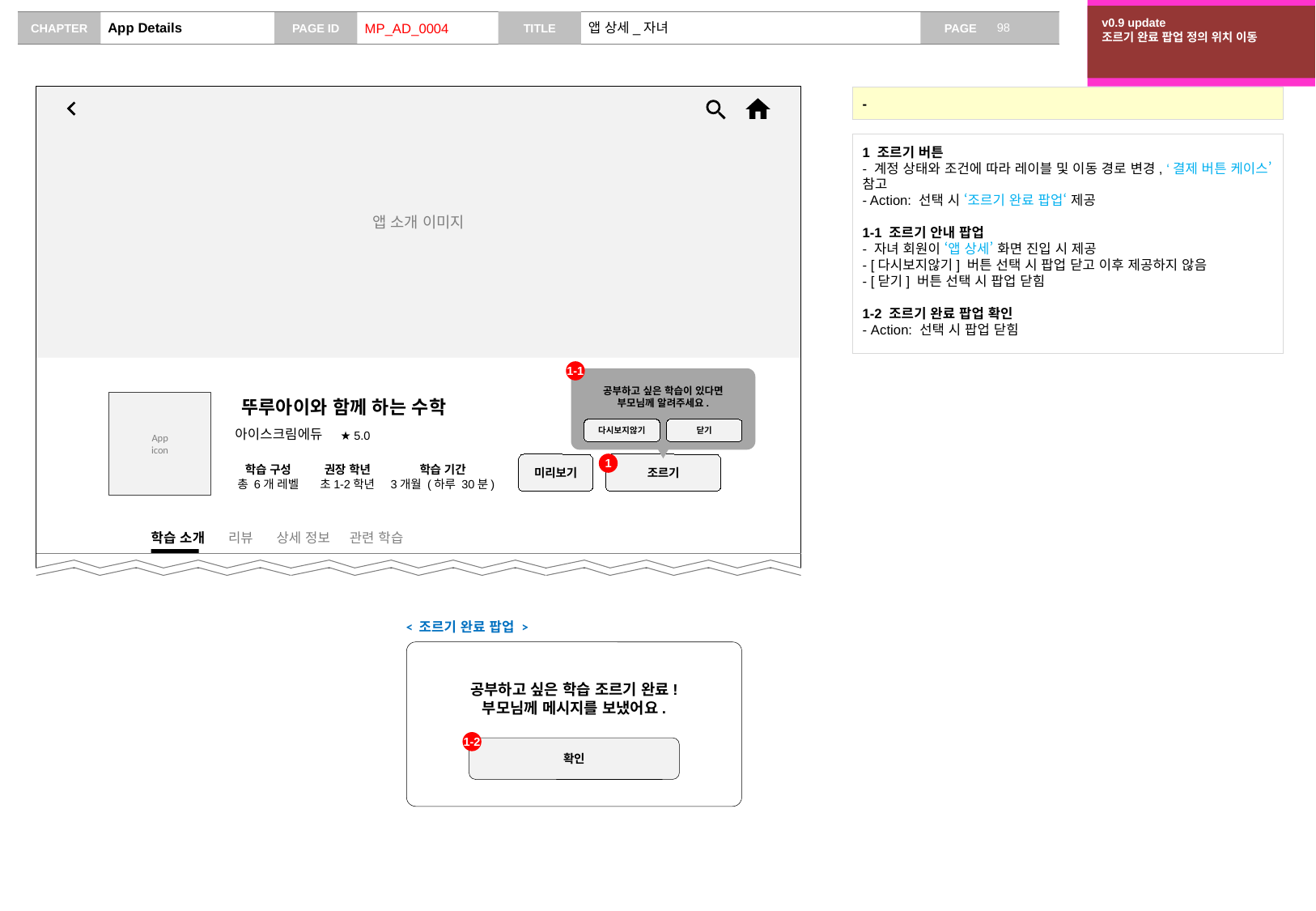

v0.7 update
앱 상세 화면 수정
계정 별 페이지 구분

v0.9 update
조르기 완료 팝업 정의 위치 이동

# App Details
MP_AD_0004
앱 상세_자녀
앱 소개 이미지

-

1 조르기 버튼
- 계정 상태와 조건에 따라 레이블 및 이동 경로 변경, ‘결제 버튼 케이스’ 참고
- Action: 선택 시 ‘조르기 완료 팝업‘ 제공

1-1 조르기 안내 팝업
- 자녀 회원이 ‘앱 상세’ 화면 진입 시 제공
- [다시보지않기] 버튼 선택 시 팝업 닫고 이후 제공하지 않음
- [닫기] 버튼 선택 시 팝업 닫힘
1-2 조르기 완료 팝업 확인
- Action: 선택 시 팝업 닫힘

1-1
공부하고 싶은 학습이 있다면
부모님께 알려주세요.

다시보지않기
닫기

App
icon
뚜루아이와 함께 하는 수학
아이스크림에듀
★ 5.0
1
미리보기
조르기
학습 구성
총 6개 레벨
권장 학년
초1-2학년
학습 기간
3개월 (하루 30분)
학습 소개      리뷰      상세 정보     관련 학습

< 조르기 완료 팝업 >

공부하고 싶은 학습 조르기 완료!
부모님께 메시지를 보냈어요.
확인
1-2